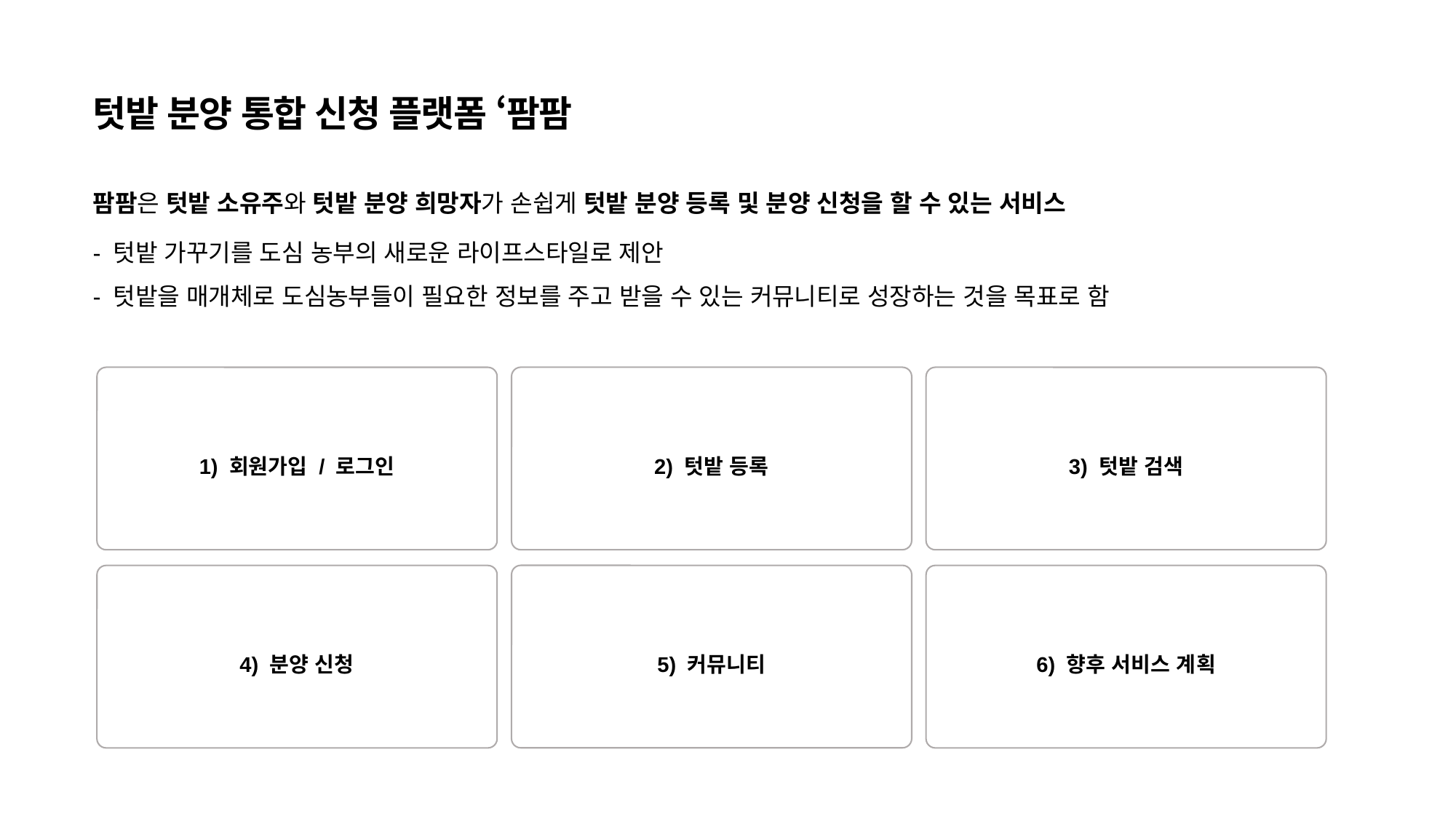

텃밭 분양 통합 신청 플랫폼 ‘팜팜
팜팜은 텃밭 소유주와 텃밭 분양 희망자가 손쉽게 텃밭 분양 등록 및 분양 신청을 할 수 있는 서비스
- 텃밭 가꾸기를 도심 농부의 새로운 라이프스타일로 제안
- 텃밭을 매개체로 도심농부들이 필요한 정보를 주고 받을 수 있는 커뮤니티로 성장하는 것을 목표로 함

2) 텃밭 등록
1) 회원가입 / 로그인
3) 텃밭 검색

5) 커뮤니티
4) 분양 신청
6) 향후 서비스 계획